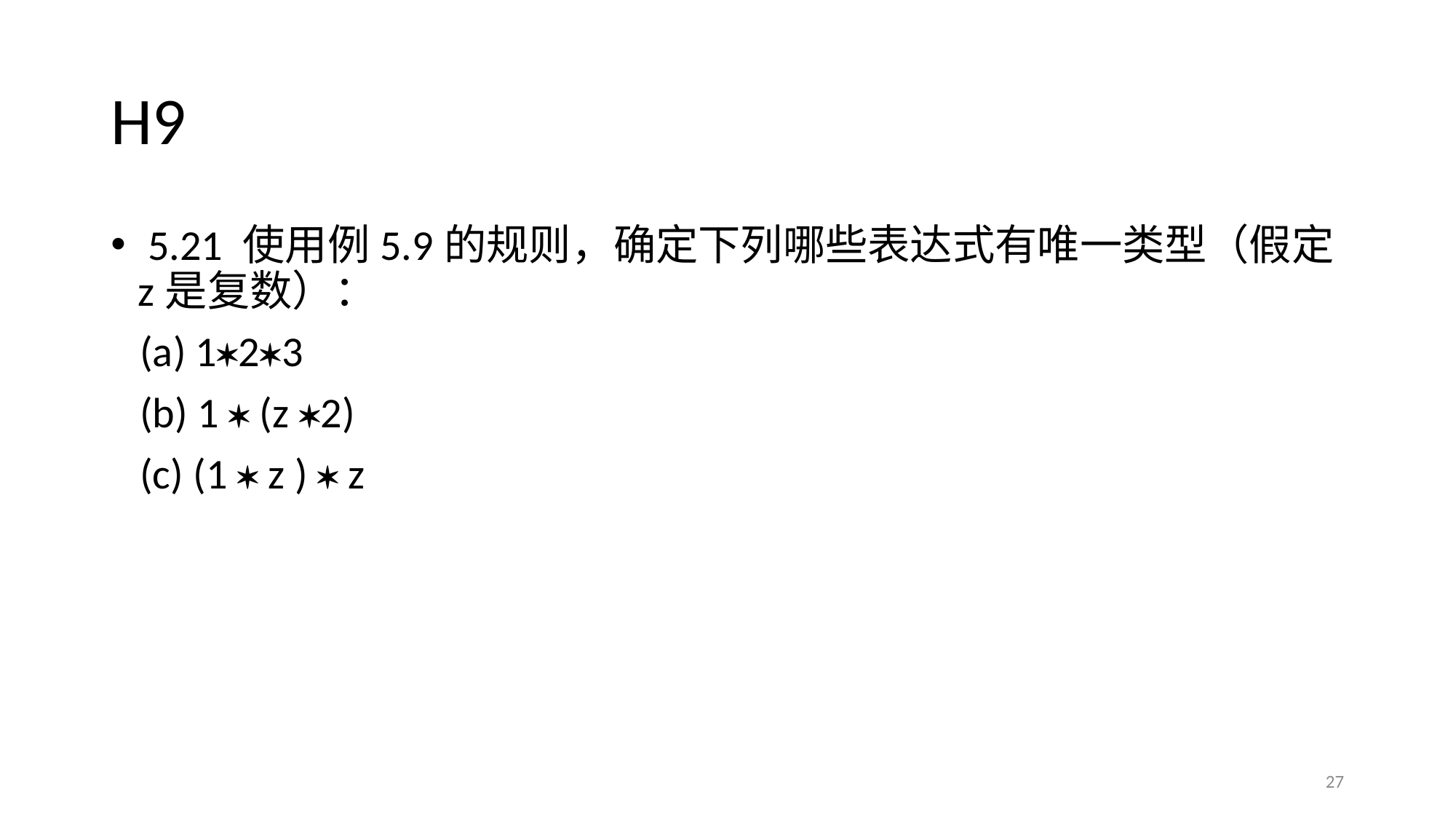

# H9
 5.21 使用例5.9的规则，确定下列哪些表达式有唯一类型（假定z是复数）：
   (a) 1∗2∗3
   (b) 1 ∗ (z ∗2)
   (c) (1 ∗ z ) ∗ z

27